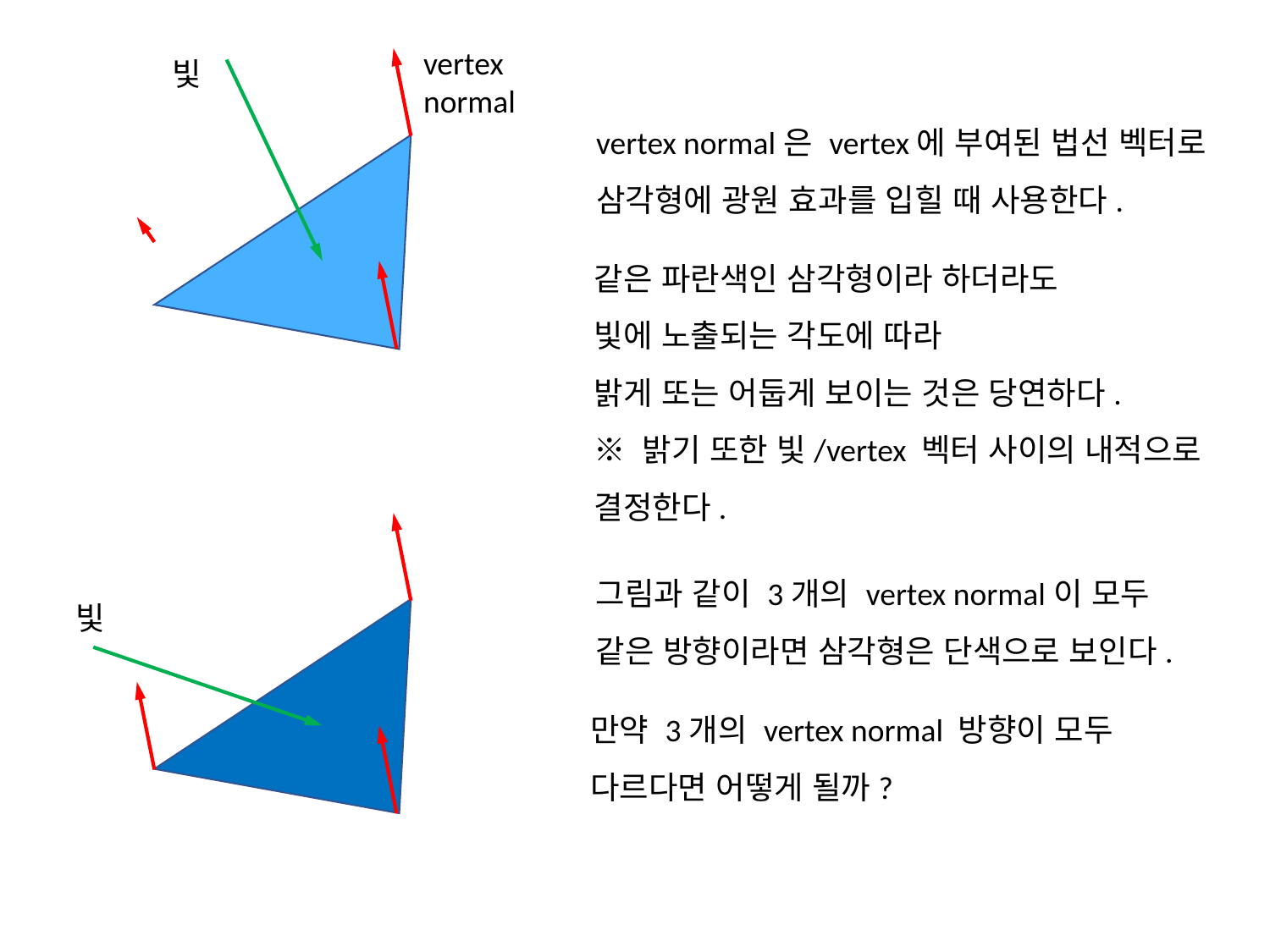

vertex normal
빛
vertex normal은 vertex에 부여된 법선 벡터로
삼각형에 광원 효과를 입힐 때 사용한다.

같은 파란색인 삼각형이라 하더라도
빛에 노출되는 각도에 따라
밝게 또는 어둡게 보이는 것은 당연하다.
※ 밝기 또한 빛/vertex 벡터 사이의 내적으로
결정한다.
그림과 같이 3개의 vertex normal이 모두 같은 방향이라면 삼각형은 단색으로 보인다.
빛

만약 3개의 vertex normal 방향이 모두 다르다면 어떻게 될까?